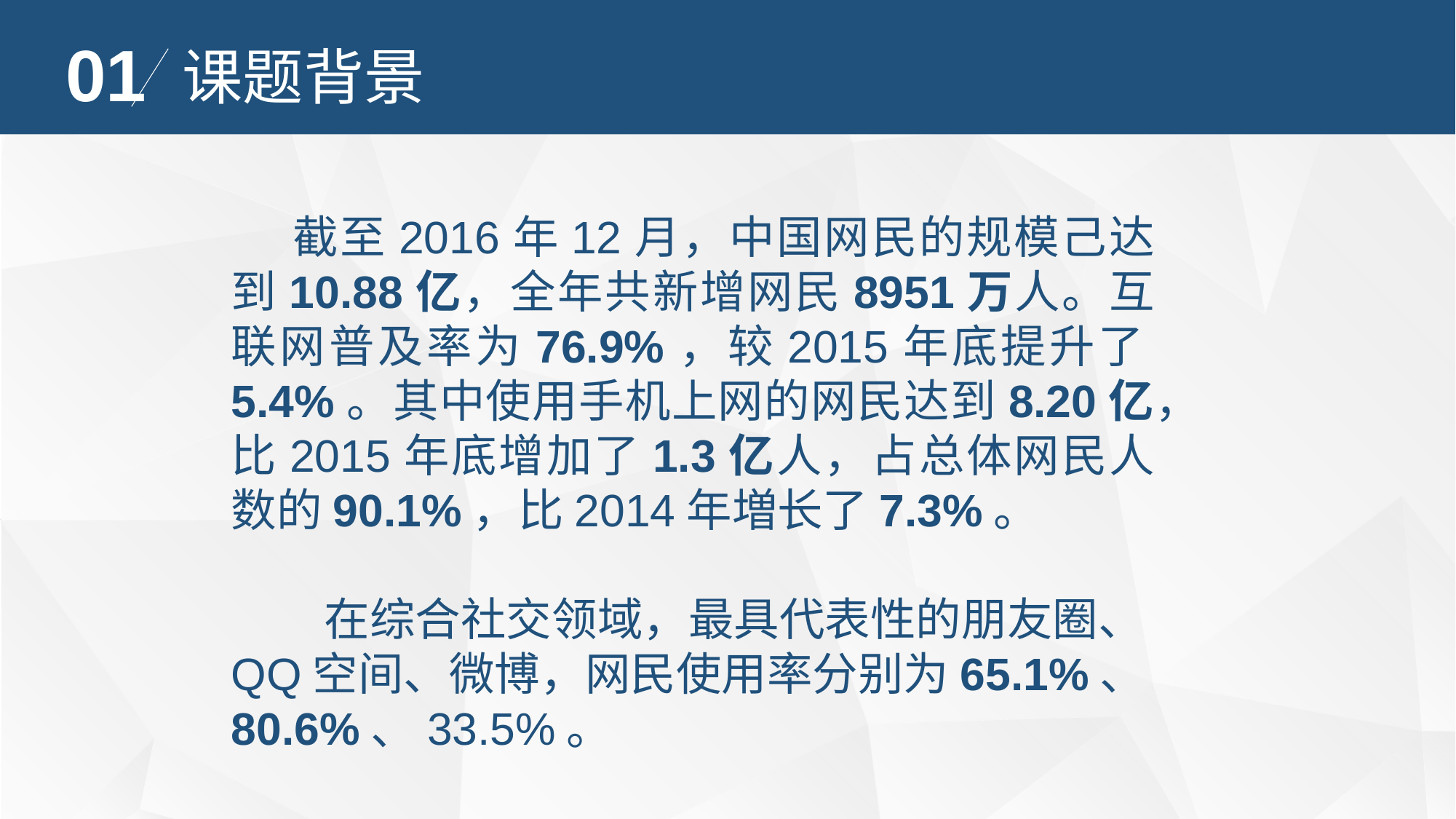

01
课题背景
    截至2016年12月，中国网民的规模己达到10.88亿，全年共新增网民8951万人。互联网普及率为76.9%，较2015年底提升了5.4%。其中使用手机上网的网民达到8.20亿，比2015年底增加了1.3亿人，占总体网民人数的90.1%，比2014年増长了7.3%。

        在综合社交领域，最具代表性的朋友圈、QQ空间、微博，网民使用率分别为65.1%、80.6%、33.5%。